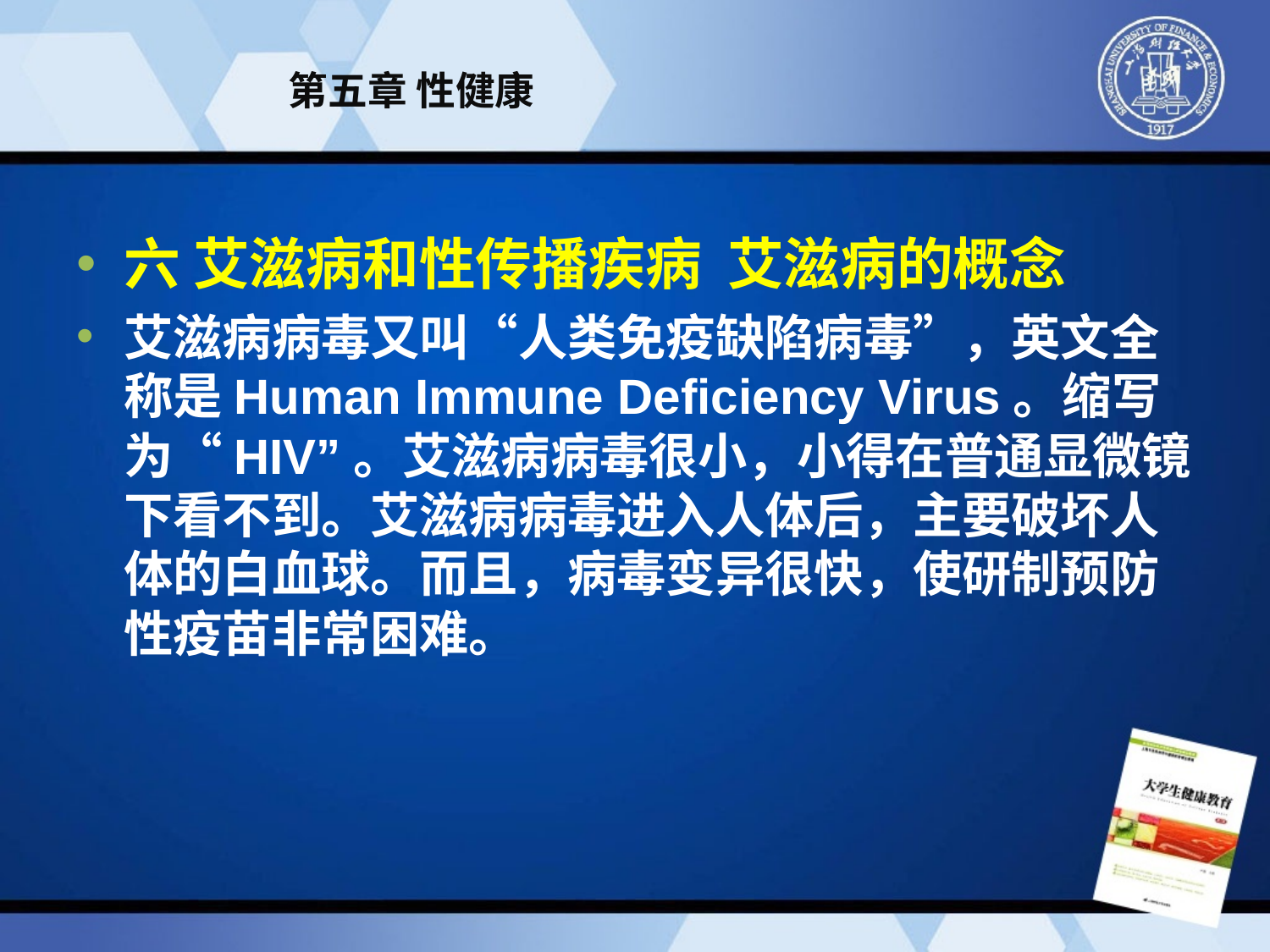

# 第五章 性健康
六 艾滋病和性传播疾病  艾滋病的概念
艾滋病病毒又叫“人类免疫缺陷病毒”，英文全称是Human Immune Deficiency Virus。缩写为“HIV”。艾滋病病毒很小，小得在普通显微镜下看不到。艾滋病病毒进入人体后，主要破坏人体的白血球。而且，病毒变异很快，使研制预防性疫苗非常困难。